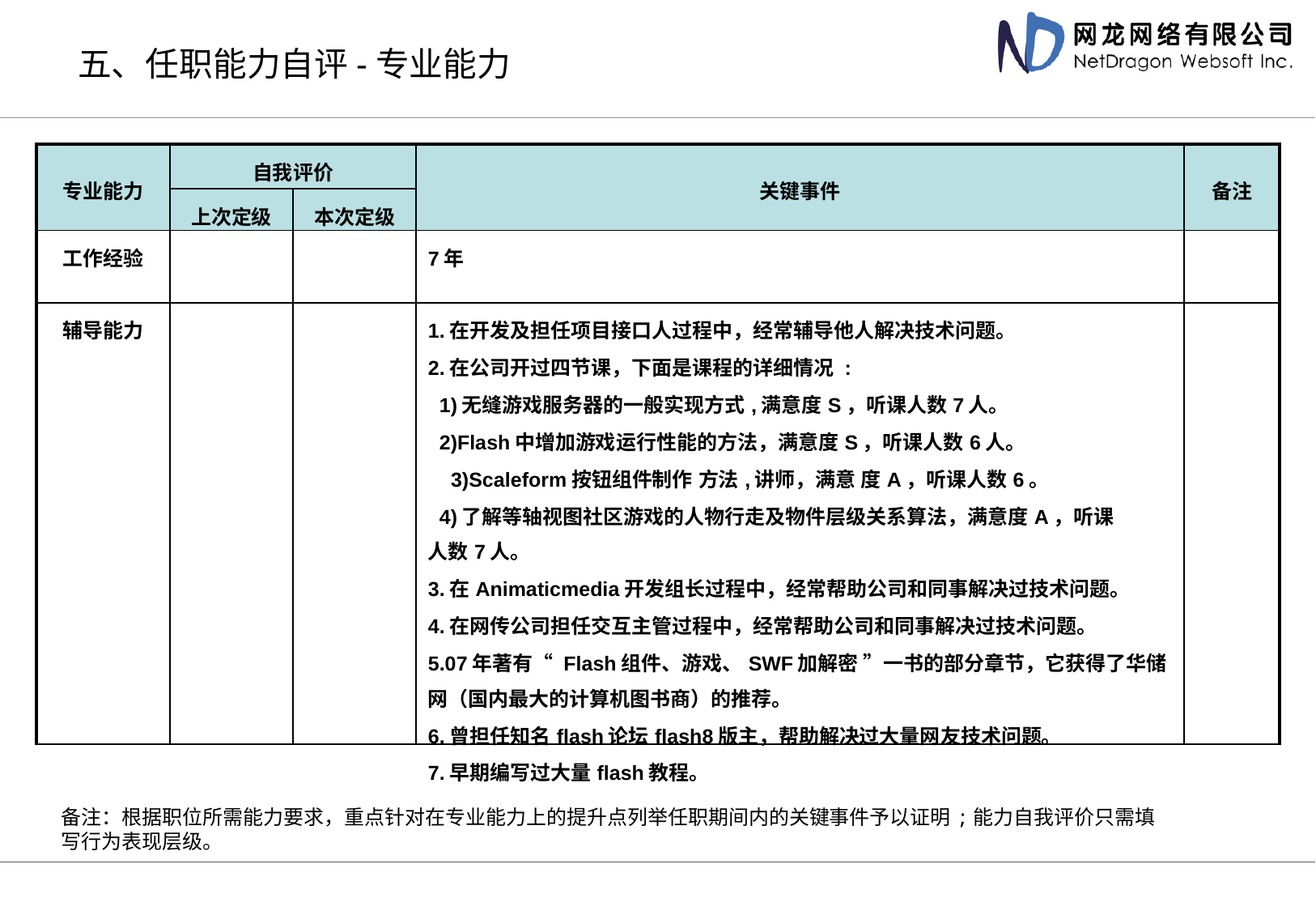

# 五、任职能力自评-专业能力
| 专业能力 | 自我评价 |  | 关键事件 | 备注 |
| --- | --- | --- | --- | --- |
|  | 上次定级 | 本次定级 |  |  |
| 工作经验 |  |  | 7年 |  |
| 辅导能力 |  |  | 1.在开发及担任项目接口人过程中，经常辅导他人解决技术问题。 2.在公司开过四节课，下面是课程的详细情况 : 1)无缝游戏服务器的一般实现方式,满意度S，听课人数7人。 2)Flash中增加游戏运行性能的方法，满意度S，听课人数6人。 3)Scaleform按钮组件制作 方法,讲师，满意 度A，听课人数6。 4)了解等轴视图社区游戏的人物行走及物件层级关系算法，满意度A，听课 人数7人。 3.在Animaticmedia开发组长过程中，经常帮助公司和同事解决过技术问题。 4.在网传公司担任交互主管过程中，经常帮助公司和同事解决过技术问题。 5.07年著有“ Flash组件、游戏、SWF加解密 ”一书的部分章节，它获得了华储网（国内最大的计算机图书商）的推荐。 6.曾担任知名flash论坛flash8版主，帮助解决过大量网友技术问题。 7.早期编写过大量flash教程。 |  |
备注：根据职位所需能力要求，重点针对在专业能力上的提升点列举任职期间内的关键事件予以证明;能力自我评价只需填写行为表现层级。